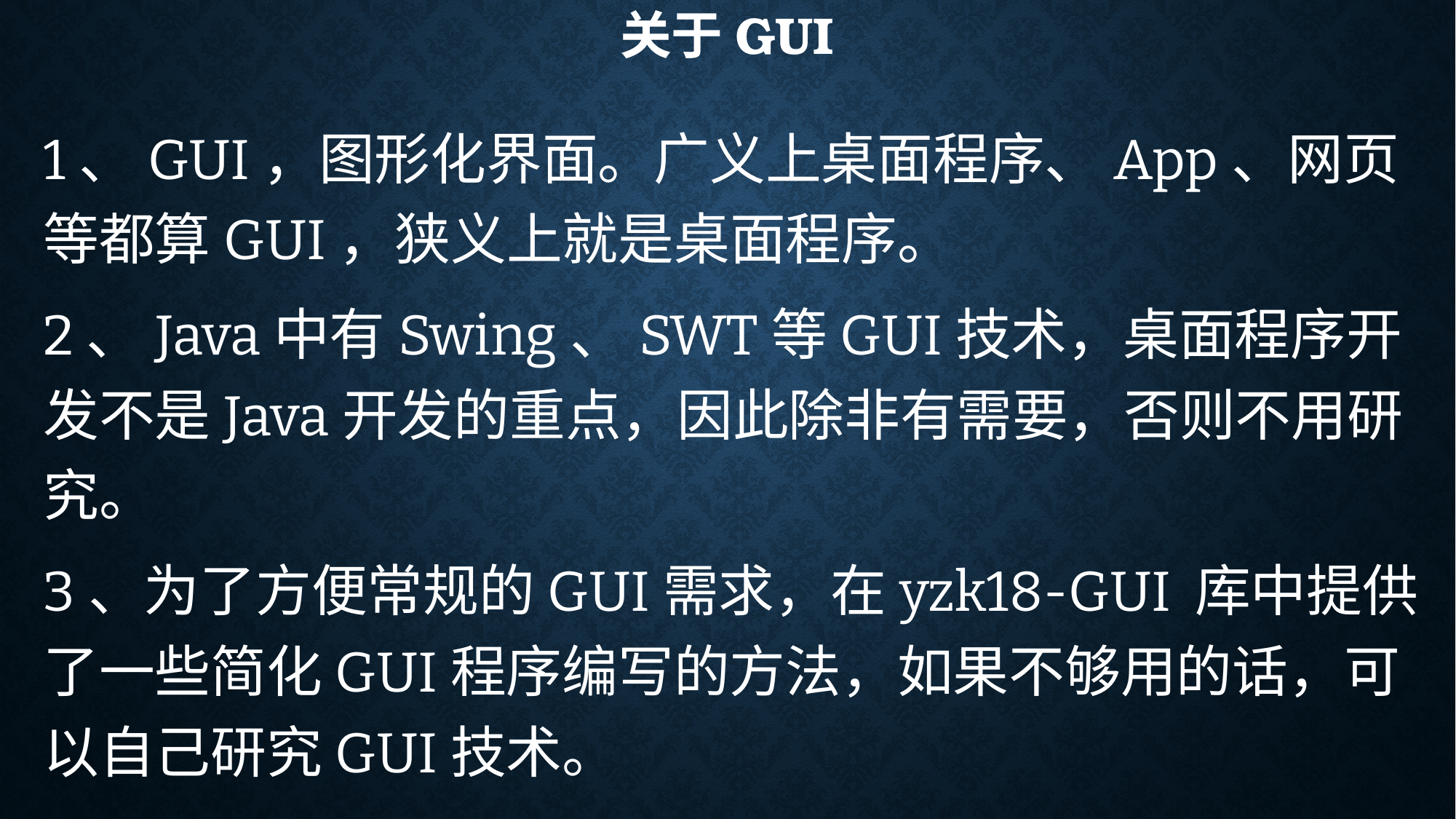

# 关于GUI
1、GUI，图形化界面。广义上桌面程序、App、网页等都算GUI，狭义上就是桌面程序。
2、Java中有Swing、SWT等GUI技术，桌面程序开发不是Java开发的重点，因此除非有需要，否则不用研究。
3、为了方便常规的GUI需求，在yzk18-GUI 库中提供了一些简化GUI程序编写的方法，如果不够用的话，可以自己研究GUI技术。